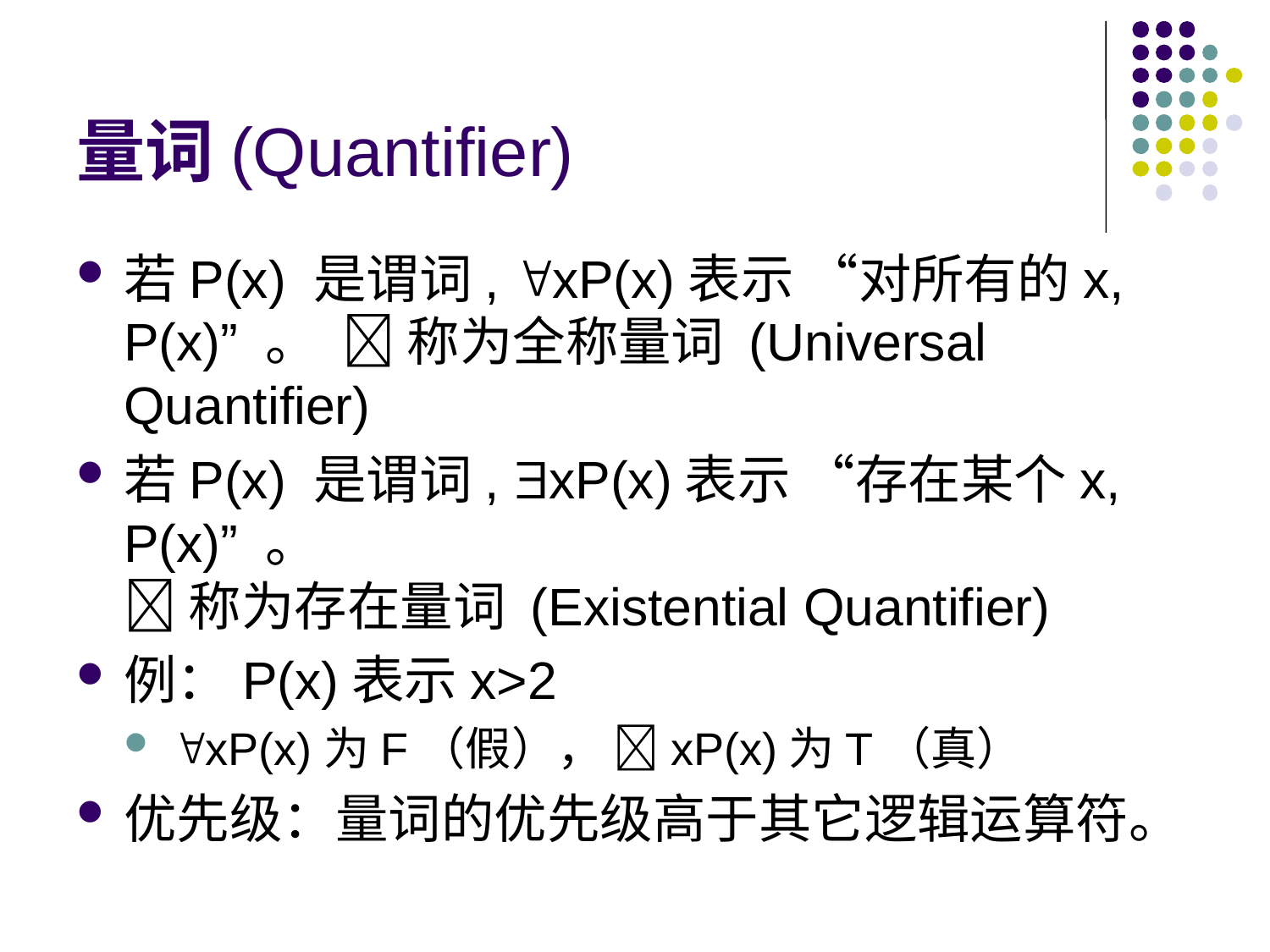

# 量词(Quantifier)
若P(x) 是谓词, ∀xP(x)表示 “对所有的x, P(x)” 。  ∀ 称为全称量词 (Universal Quantifier)
若P(x) 是谓词, ∃xP(x)表示 “存在某个x, P(x)” 。
∃ 称为存在量词 (Existential Quantifier)
例：P(x)表示x>2
∀xP(x)为F（假）， ∃xP(x)为T（真）
优先级：量词的优先级高于其它逻辑运算符。